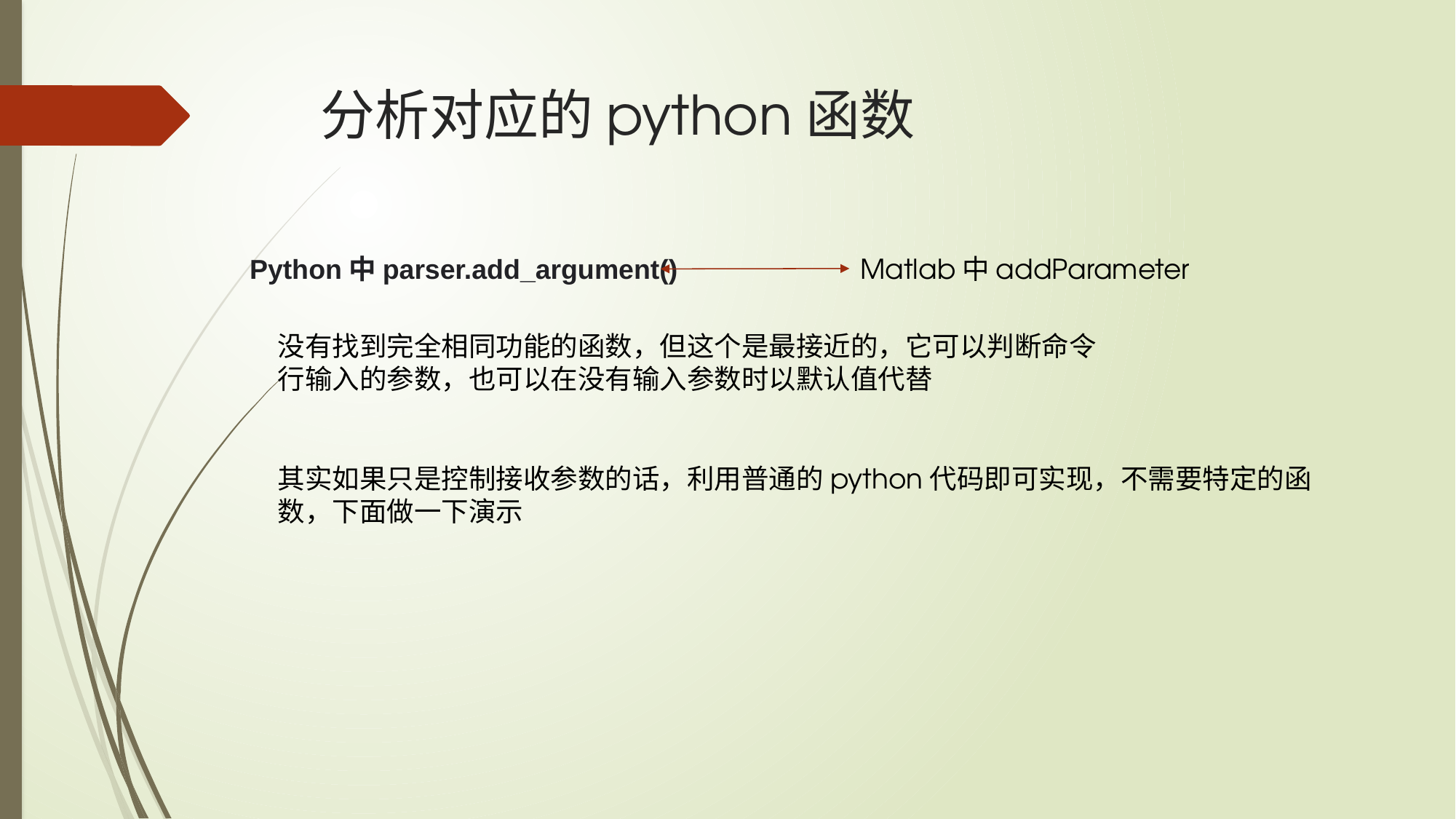

# 分析对应的python函数
Python中parser.add_argument()

Matlab中addParameter
没有找到完全相同功能的函数，但这个是最接近的，它可以判断命令行输入的参数，也可以在没有输入参数时以默认值代替
其实如果只是控制接收参数的话，利用普通的python代码即可实现，不需要特定的函数，下面做一下演示